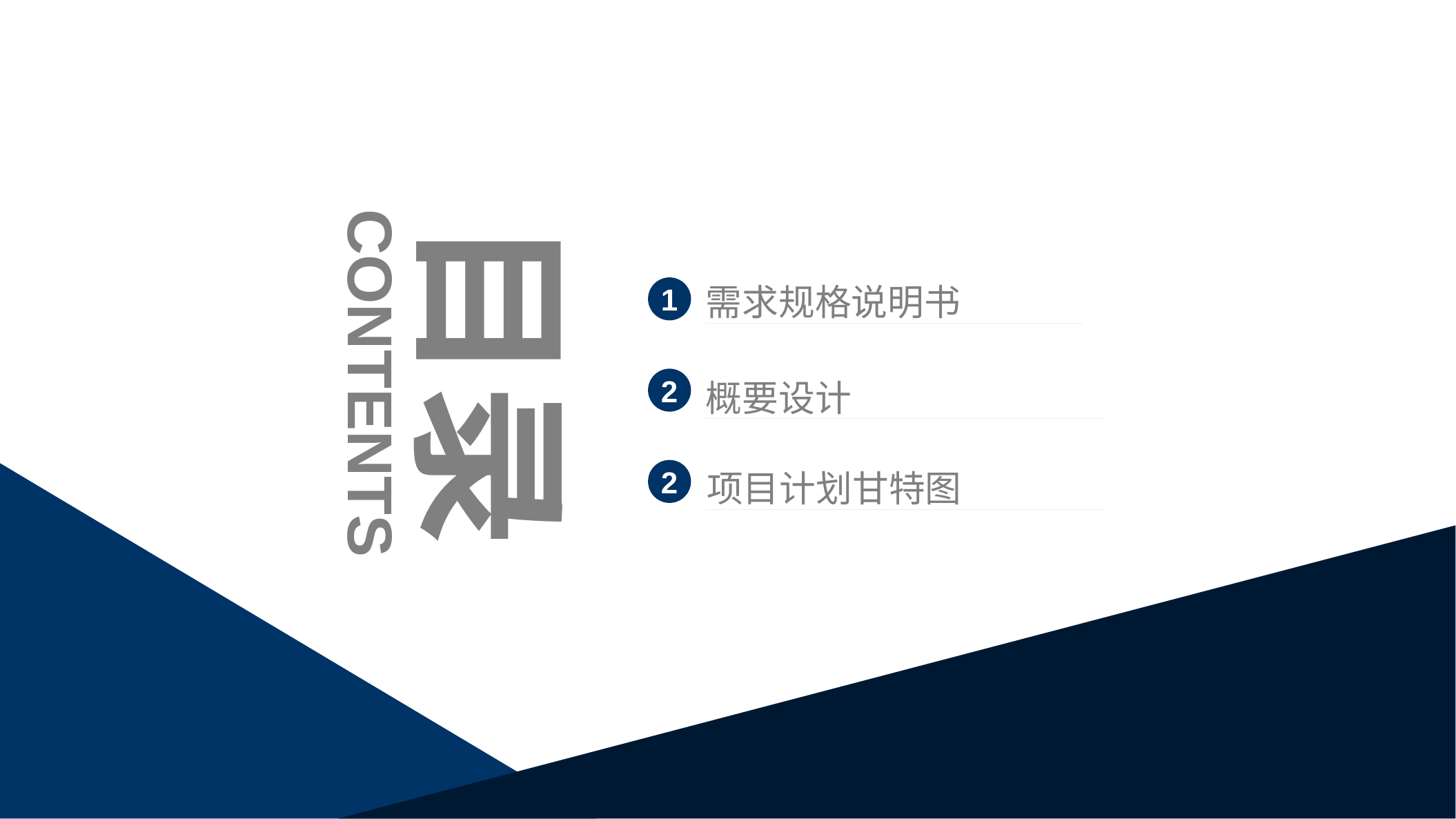

目录
需求规格说明书
1
CONTENTS
概要设计
2
项目计划甘特图
2